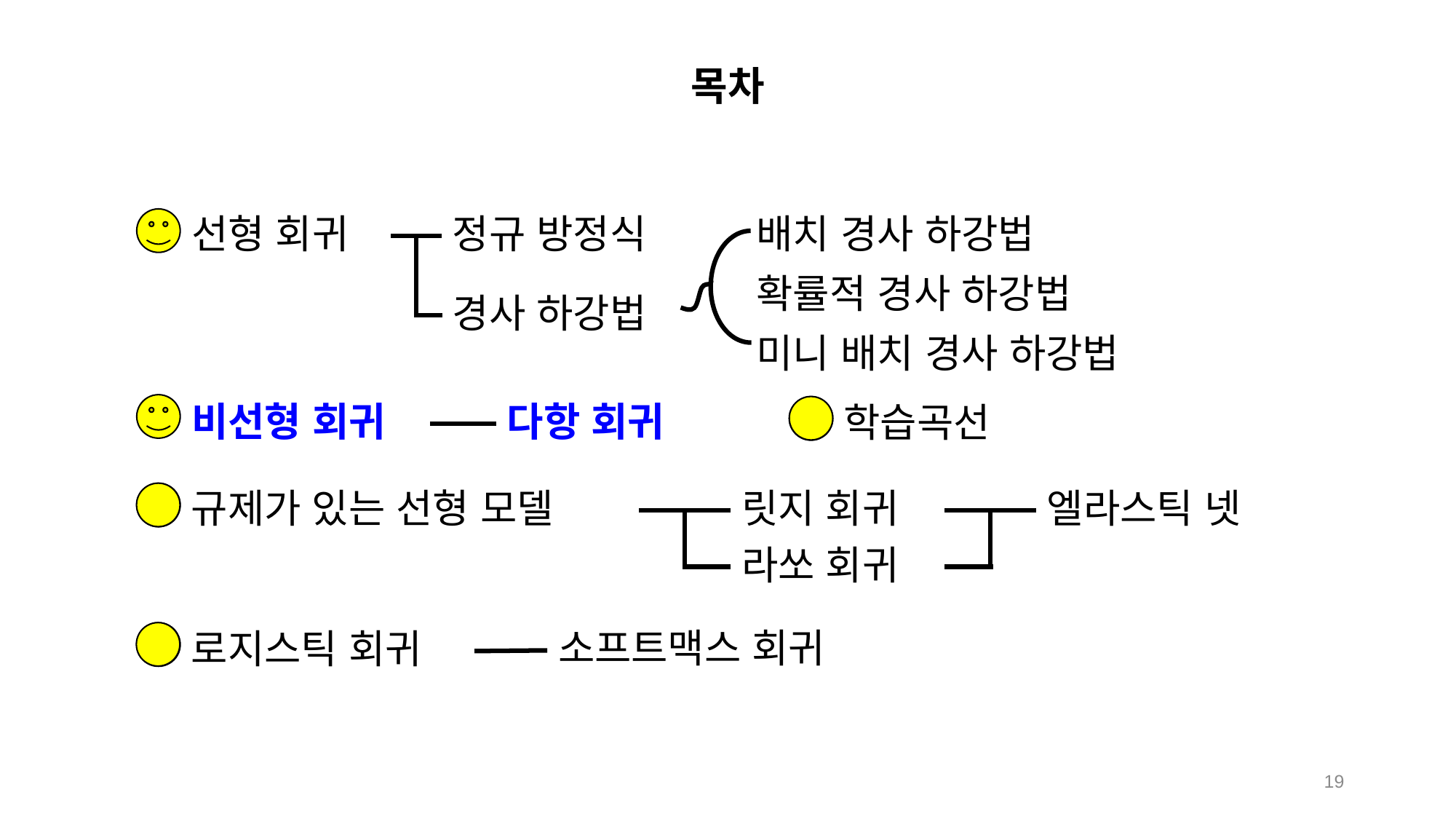

# 목차

선형 회귀
배치 경사 하강법
정규 방정식

확률적 경사 하강법

경사 하강법
미니 배치 경사 하강법

다항 회귀

비선형 회귀
학습곡선

엘라스틱 넷
규제가 있는 선형 모델
릿지 회귀
라쏘 회귀

소프트맥스 회귀
로지스틱 회귀
19